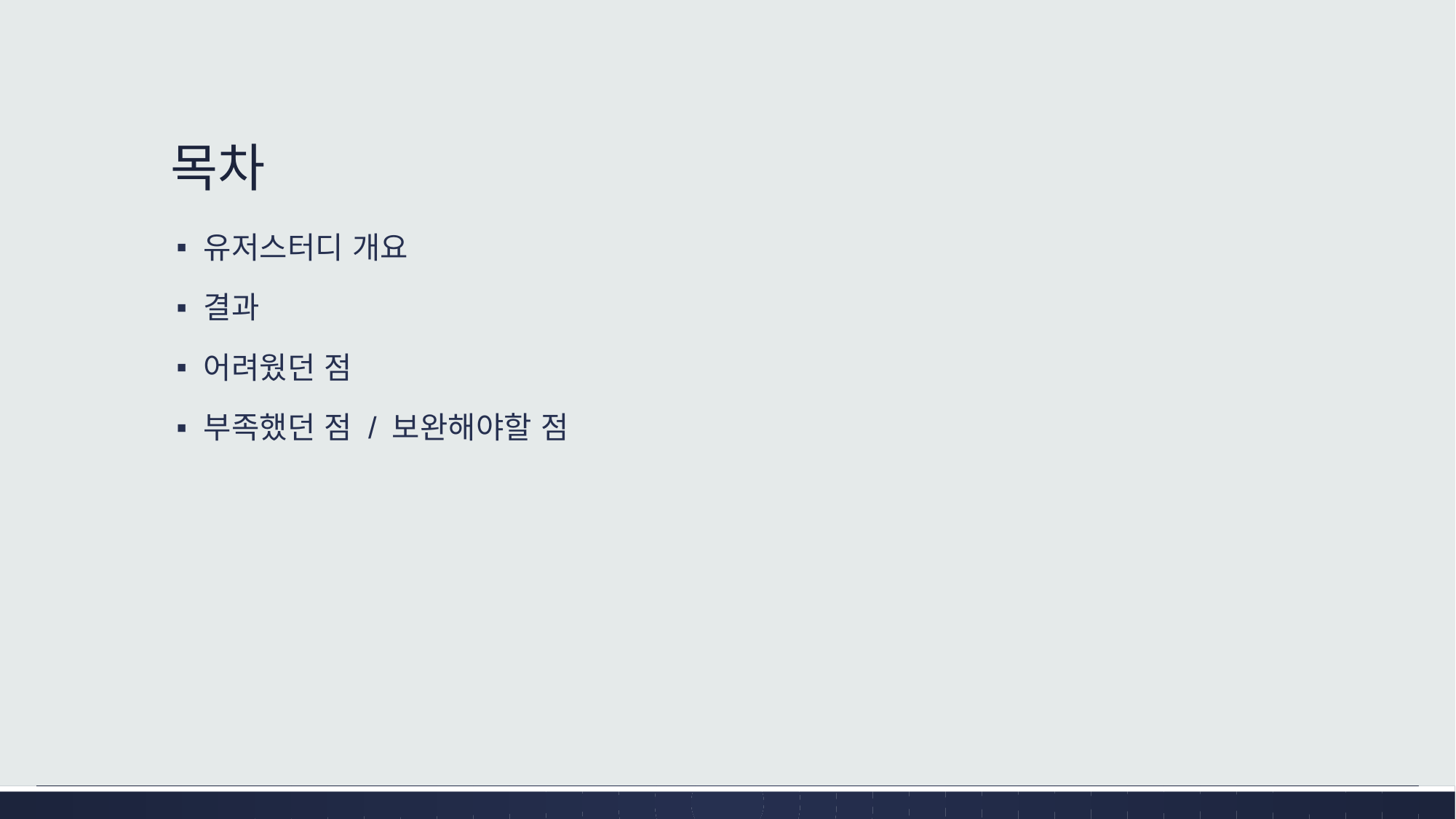

# 목차
유저스터디 개요
결과
어려웠던 점
부족했던 점 / 보완해야할 점